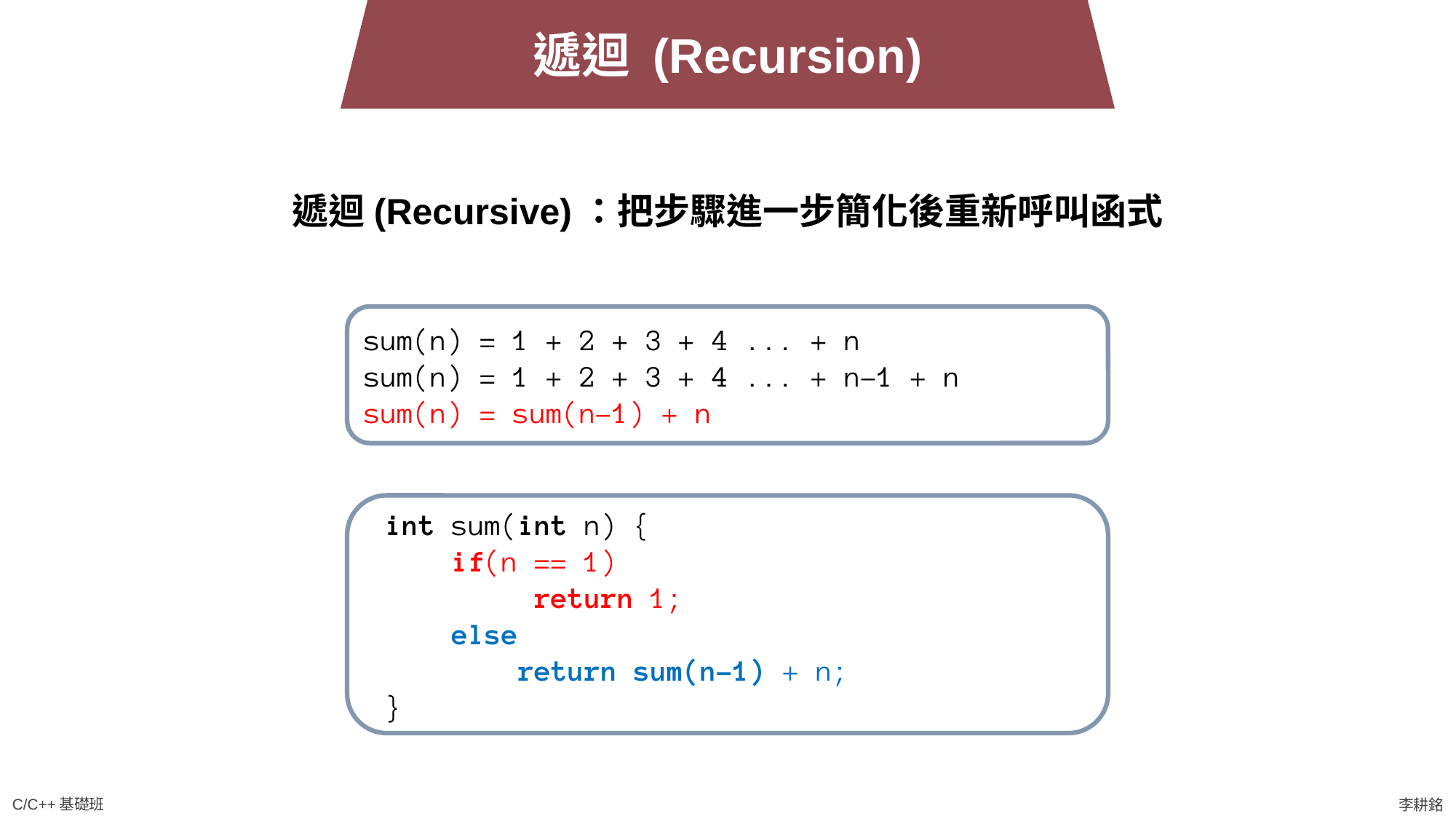

遞迴 (Recursion)
遞迴(Recursive)：把步驟進一步簡化後重新呼叫函式

sum(n) = 1 + 2 + 3 + 4 ... + n
sum(n) = 1 + 2 + 3 + 4 ... + n-1 + n
sum(n) = sum(n-1) + n
 int sum(int n) {
     if(n == 1)
          return 1;
     else
         return sum(n-1) + n;
 }
C/C++基礎班
李耕銘